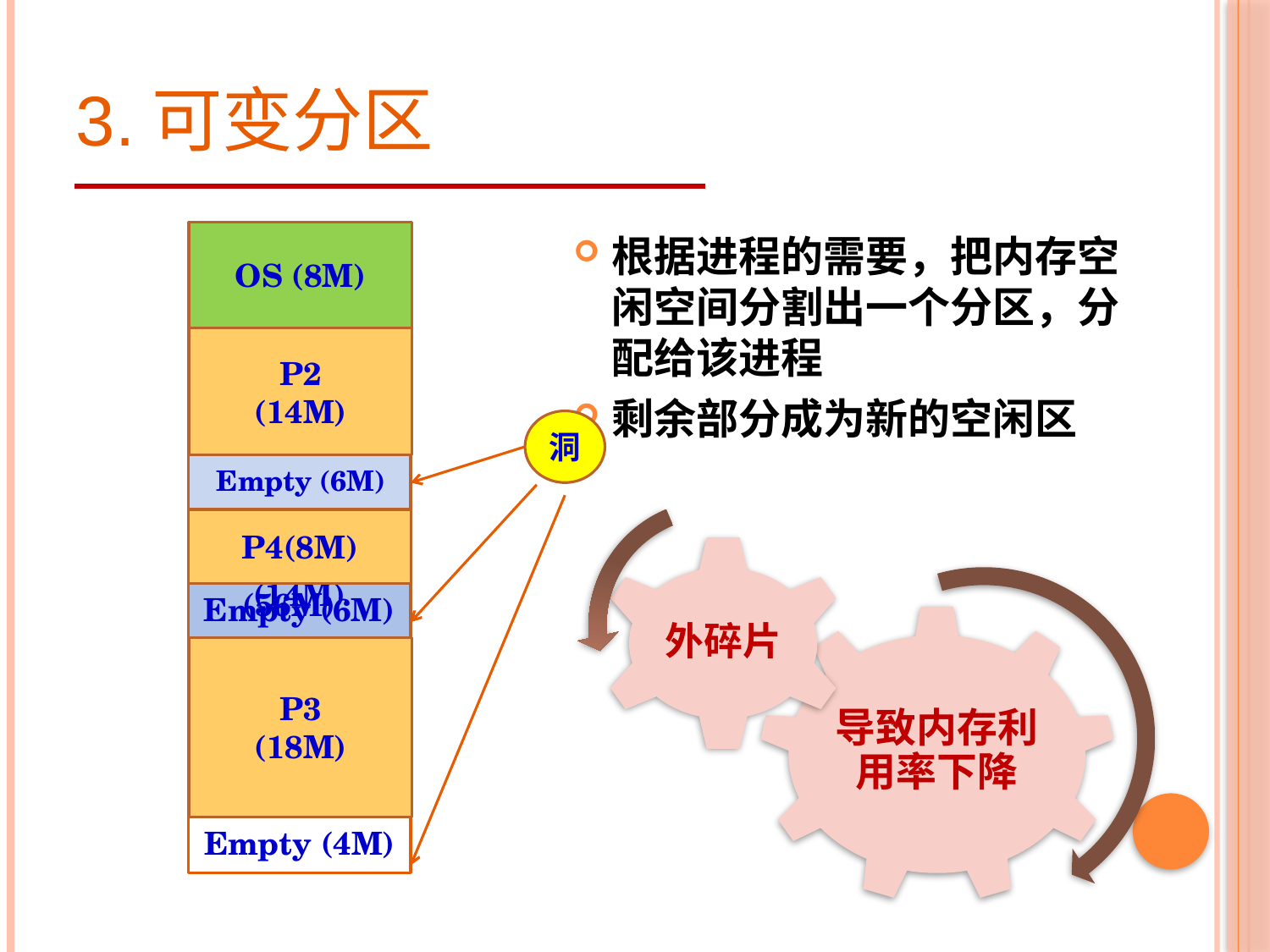

# 3.可变分区

OS (8M)
根据进程的需要，把内存空闲空间分割出一个分区，分配给该进程
剩余部分成为新的空闲区

P2
(14M)
P1
(20M)
洞
导致内存利用率下降
外碎片
Empty (6M)
P4(8M)
P2
(14M)
Empty (56M)
Empty (6M)
P3
(18M)
Empty (4M)